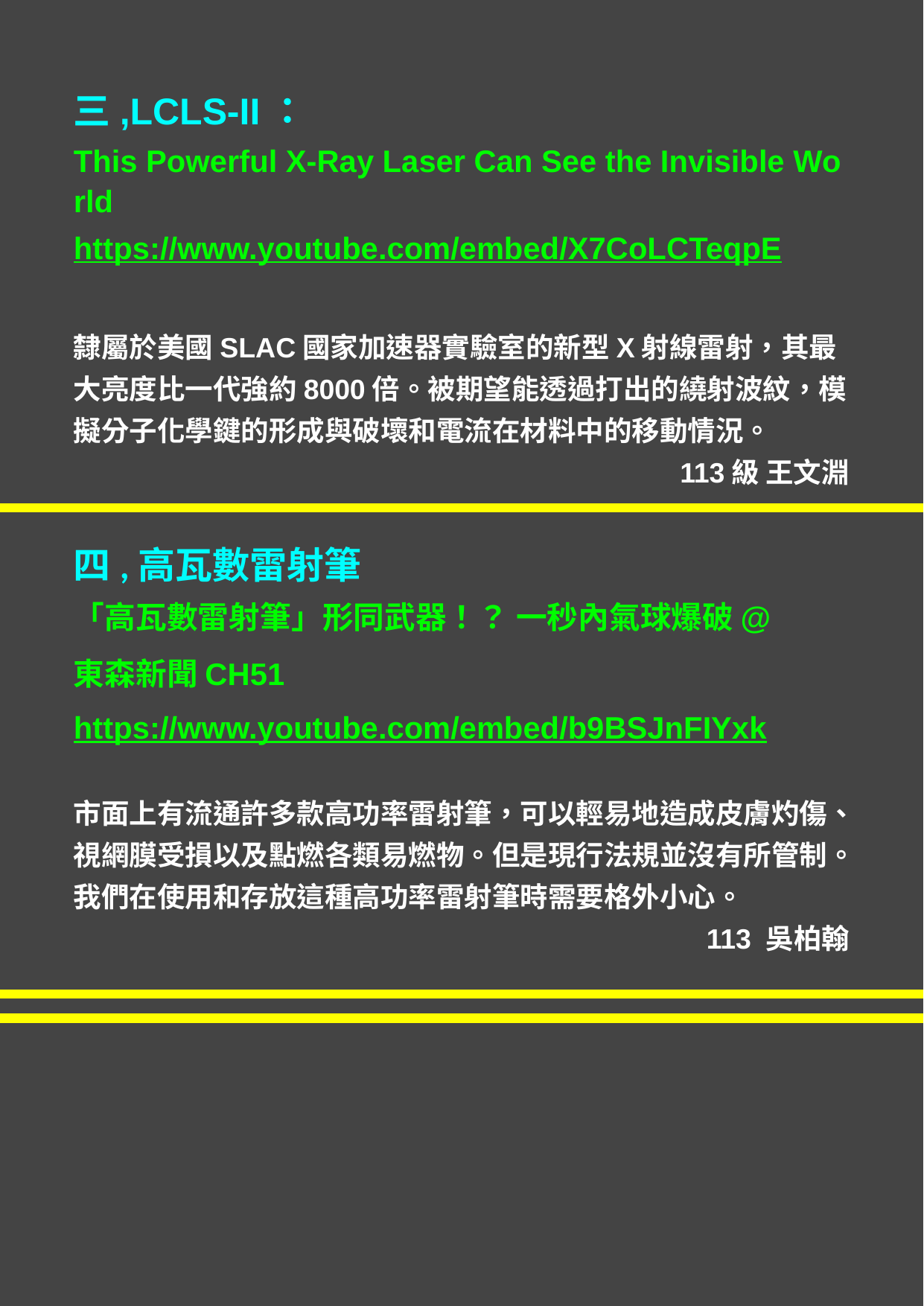

三,LCLS-II：
This Powerful X-Ray Laser Can See the Invisible World
https://www.youtube.com/embed/X7CoLCTeqpE

隸屬於美國SLAC國家加速器實驗室的新型X射線雷射，其最大亮度比一代強約8000倍。被期望能透過打出的繞射波紋，模擬分子化學鍵的形成與破壞和電流在材料中的移動情況。
113級 王文淵

四,高瓦數雷射筆
「高瓦數雷射筆」形同武器！？ 一秒內氣球爆破 @東森新聞 CH51
https://www.youtube.com/embed/b9BSJnFIYxk

市面上有流通許多款高功率雷射筆，可以輕易地造成皮膚灼傷、視網膜受損以及點燃各類易燃物。但是現行法規並沒有所管制。我們在使用和存放這種高功率雷射筆時需要格外小心。
113 吳柏翰